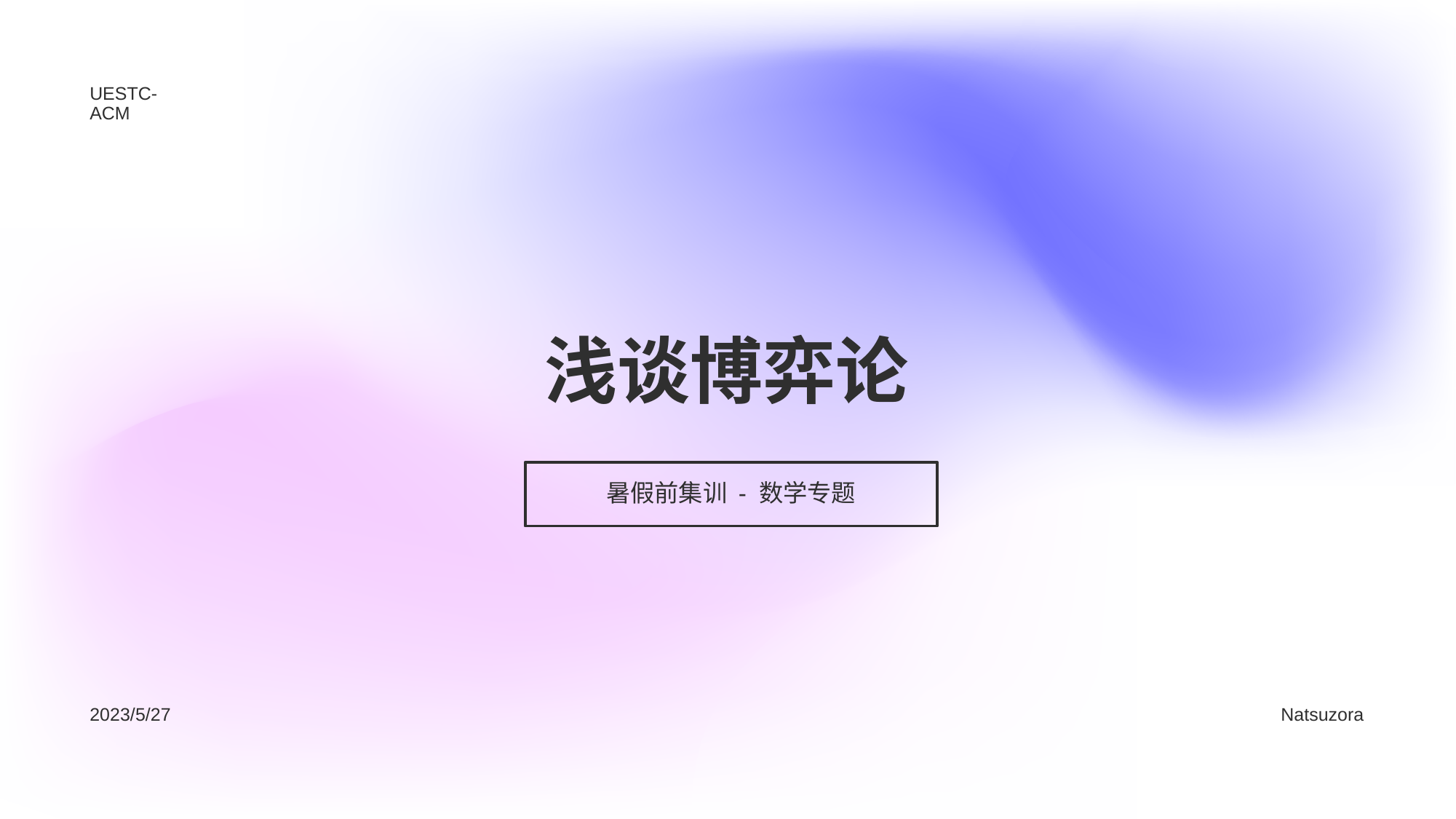

UESTC-ACM
# 浅谈博弈论
暑假前集训 - 数学专题
2023/5/27
Natsuzora